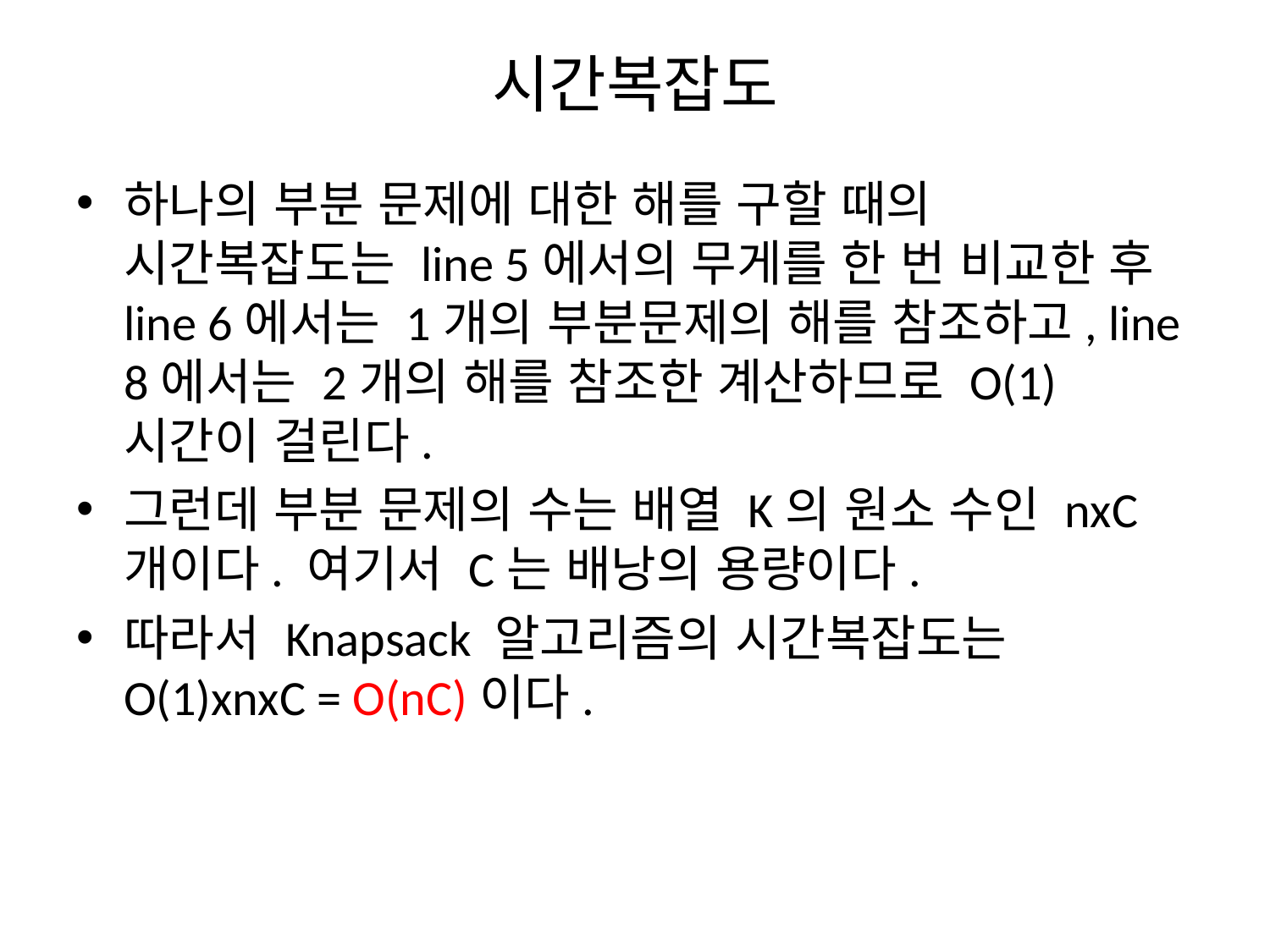

# 시간복잡도
하나의 부분 문제에 대한 해를 구할 때의 시간복잡도는 line 5에서의 무게를 한 번 비교한 후 line 6에서는 1개의 부분문제의 해를 참조하고, line 8에서는 2개의 해를 참조한 계산하므로 O(1) 시간이 걸린다.
그런데 부분 문제의 수는 배열 K의 원소 수인 nxC개이다. 여기서 C는 배낭의 용량이다.
따라서 Knapsack 알고리즘의 시간복잡도는 O(1)xnxC = O(nC)이다.